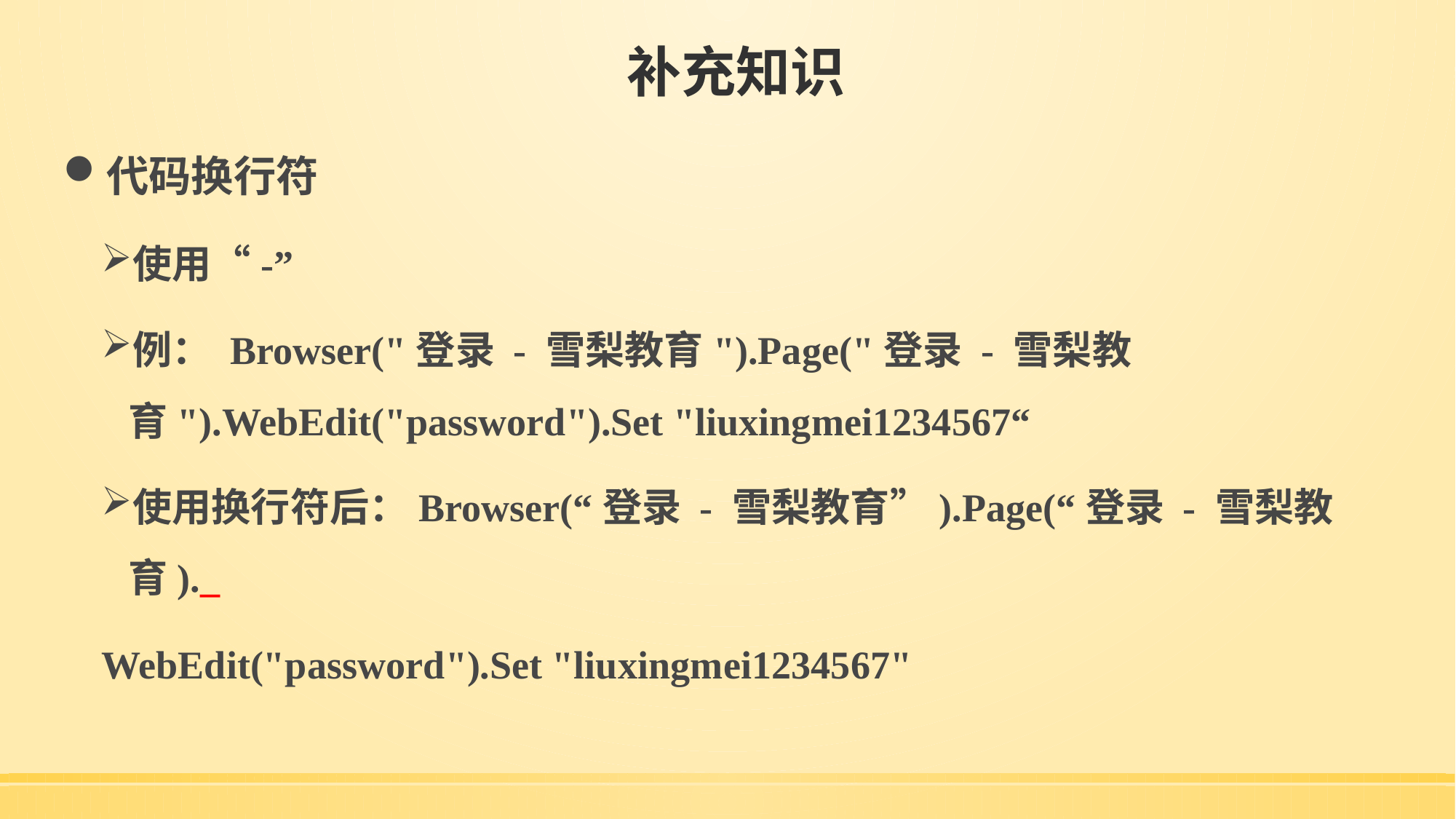

# 补充知识
代码换行符
使用“-”
例： Browser("登录 - 雪梨教育").Page("登录 - 雪梨教育").WebEdit("password").Set "liuxingmei1234567“
使用换行符后：Browser(“登录 - 雪梨教育”).Page(“登录 - 雪梨教育)._
WebEdit("password").Set "liuxingmei1234567"